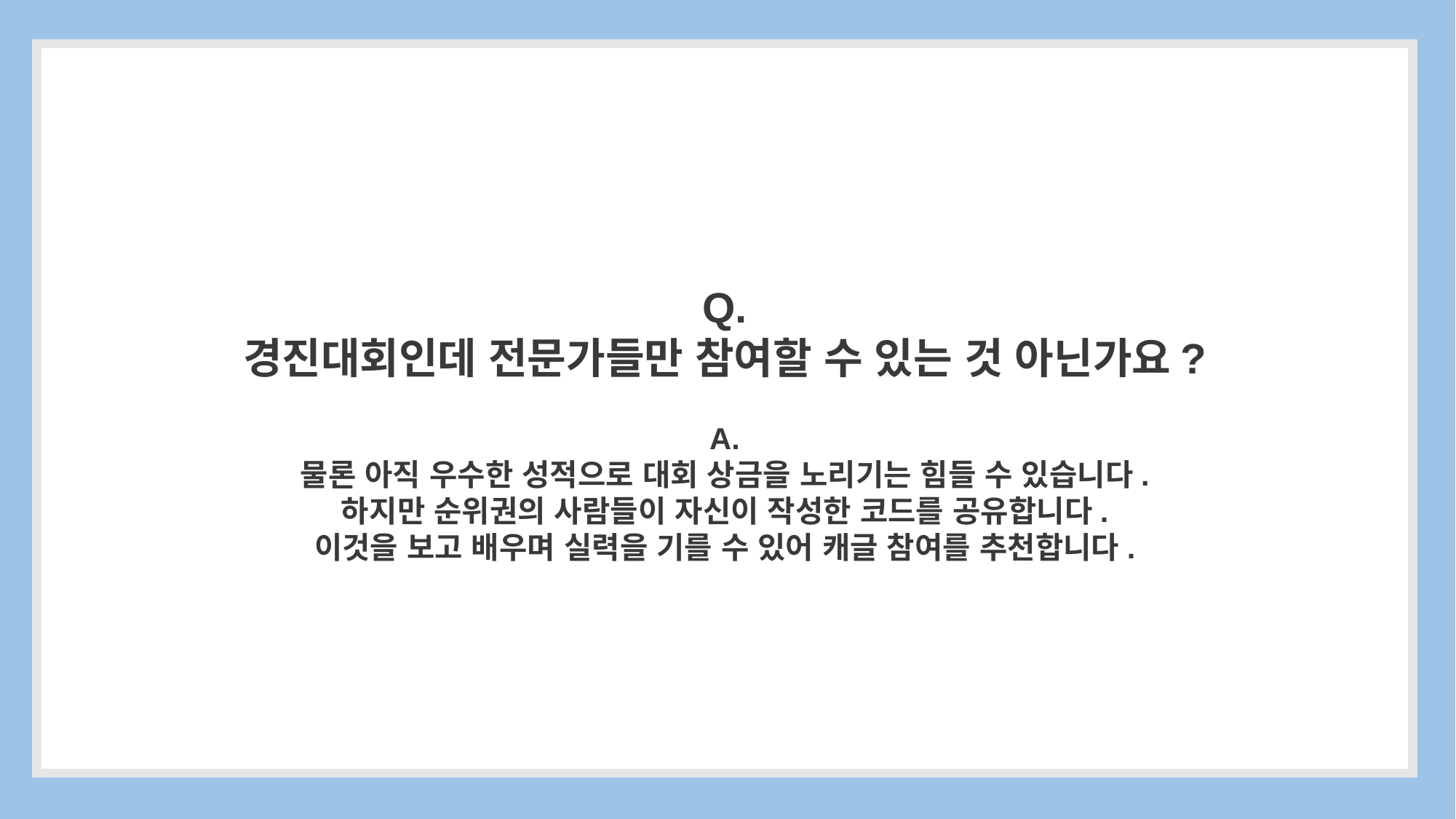

Q.
경진대회인데 전문가들만 참여할 수 있는 것 아닌가요?

A.
물론 아직 우수한 성적으로 대회 상금을 노리기는 힘들 수 있습니다.
하지만 순위권의 사람들이 자신이 작성한 코드를 공유합니다.
이것을 보고 배우며 실력을 기를 수 있어 캐글 참여를 추천합니다.